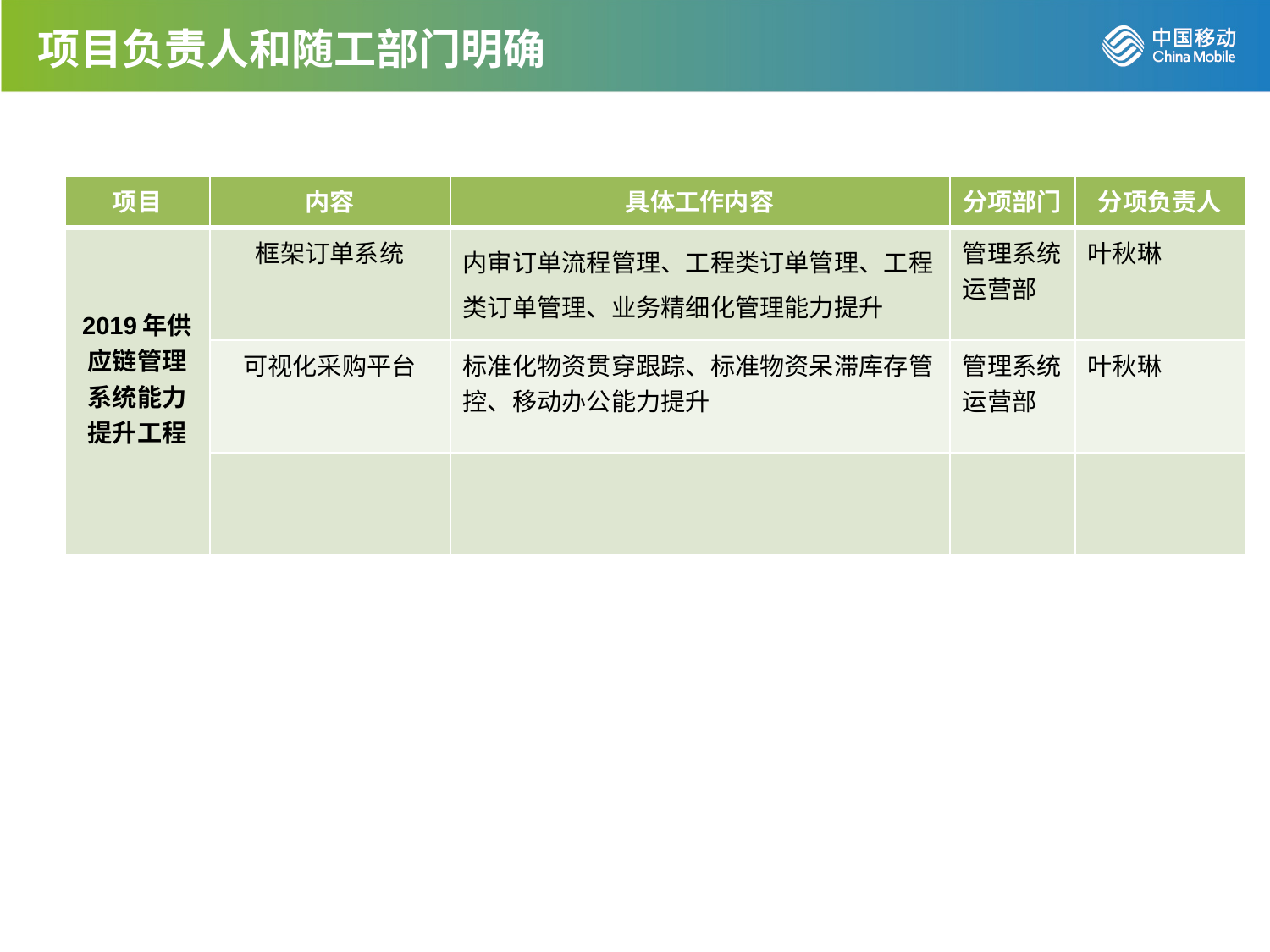

# 项目负责人和随工部门明确
| 项目 | 内容 | 具体工作内容 | 分项部门 | 分项负责人 |
| --- | --- | --- | --- | --- |
| 2019年供应链管理系统能力提升工程 | 框架订单系统 | 内审订单流程管理、工程类订单管理、工程类订单管理、业务精细化管理能力提升 | 管理系统运营部 | 叶秋琳 |
|  | 可视化采购平台 | 标准化物资贯穿跟踪、标准物资呆滞库存管控、移动办公能力提升 | 管理系统运营部 | 叶秋琳 |
|  |  |  |  |  |